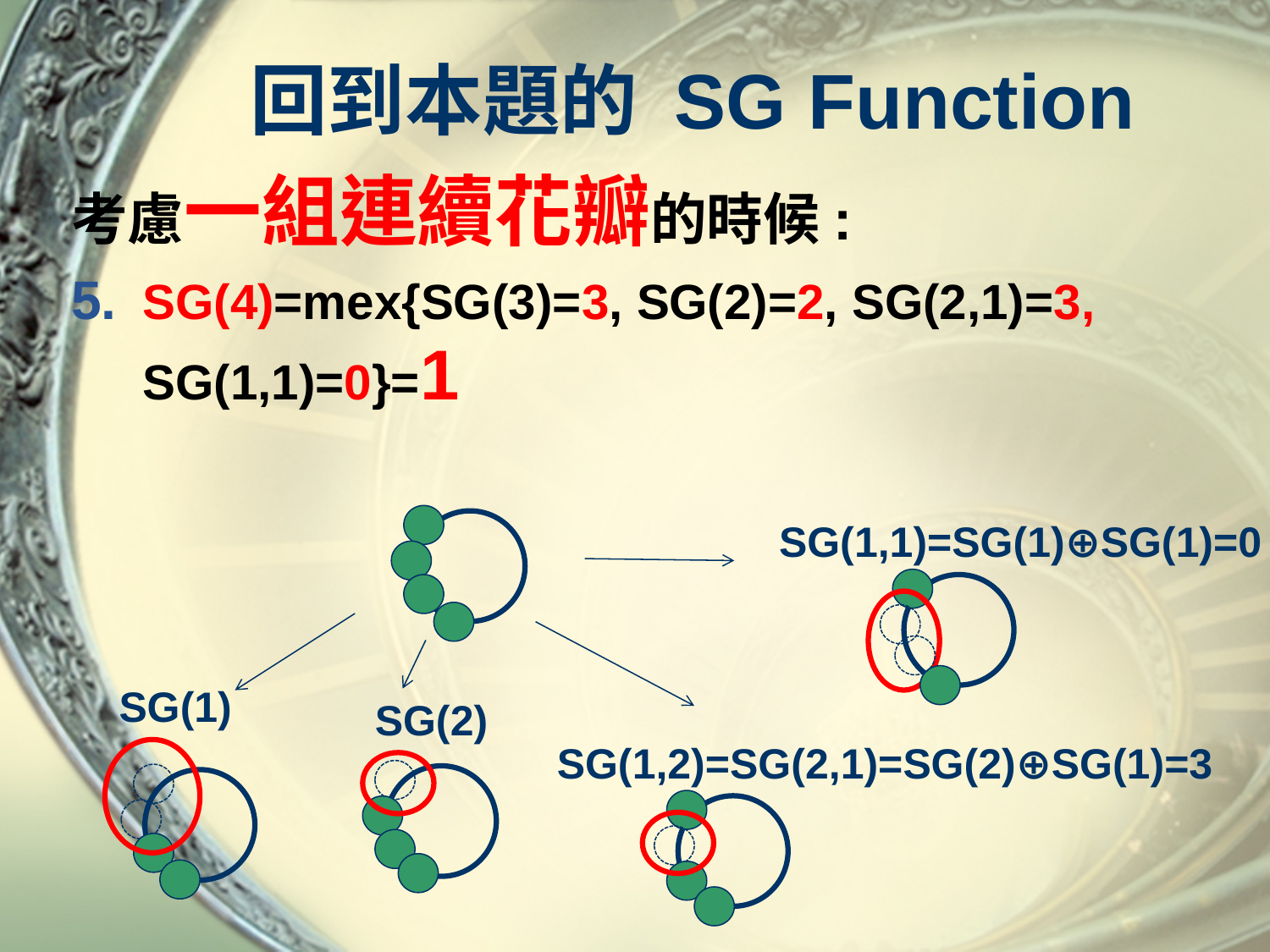

# 回到本題的 SG Function
考慮一組連續花瓣的時候:
SG(4)=mex{SG(3)=3, SG(2)=2, SG(2,1)=3, SG(1,1)=0}=1

SG(1,1)=SG(1)⊕SG(1)=0

SG(1)
SG(2)
SG(1,2)=SG(2,1)=SG(2)⊕SG(1)=3